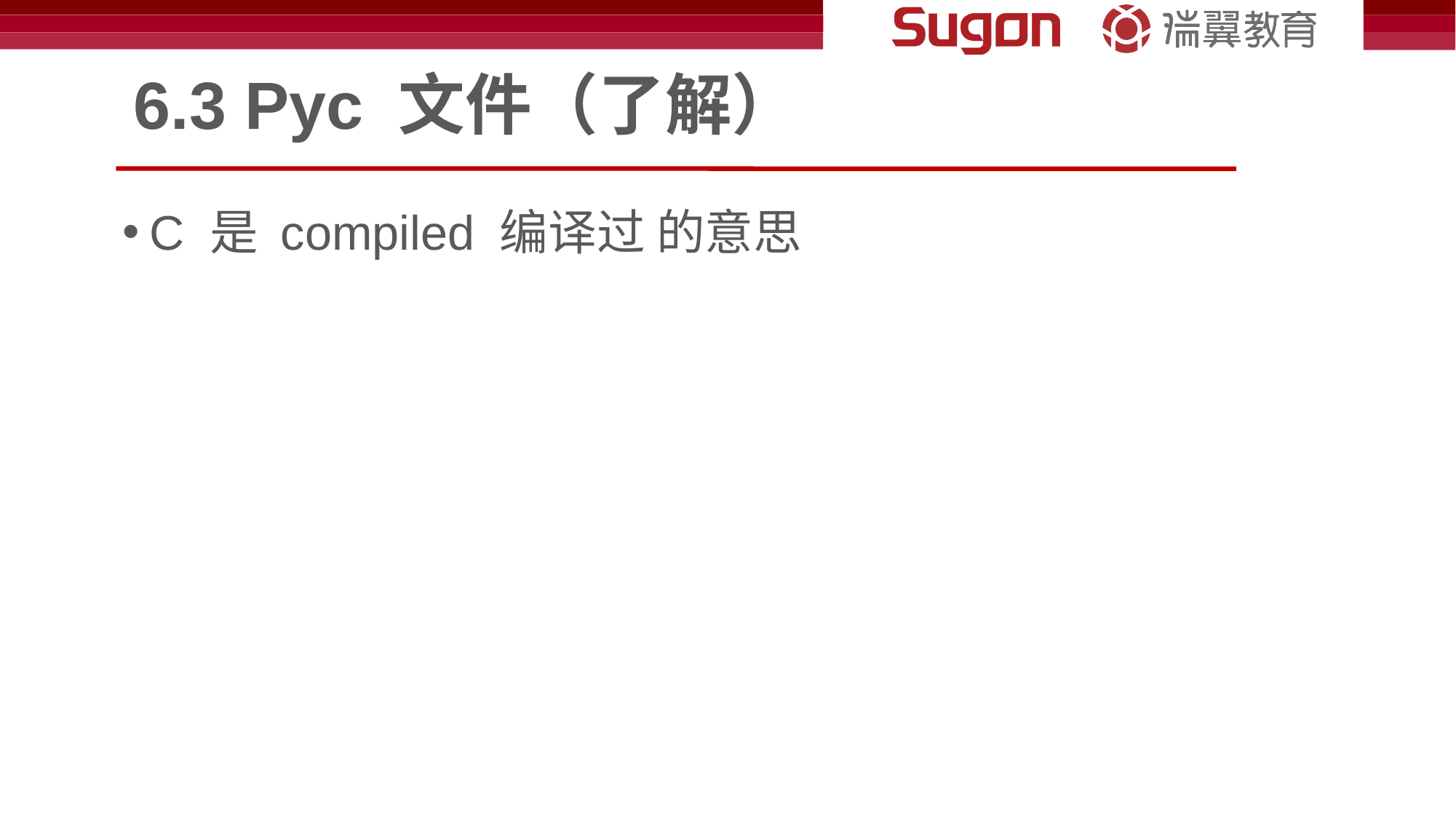

# 6.3 Pyc 文件（了解）
C 是 compiled 编译过 的意思